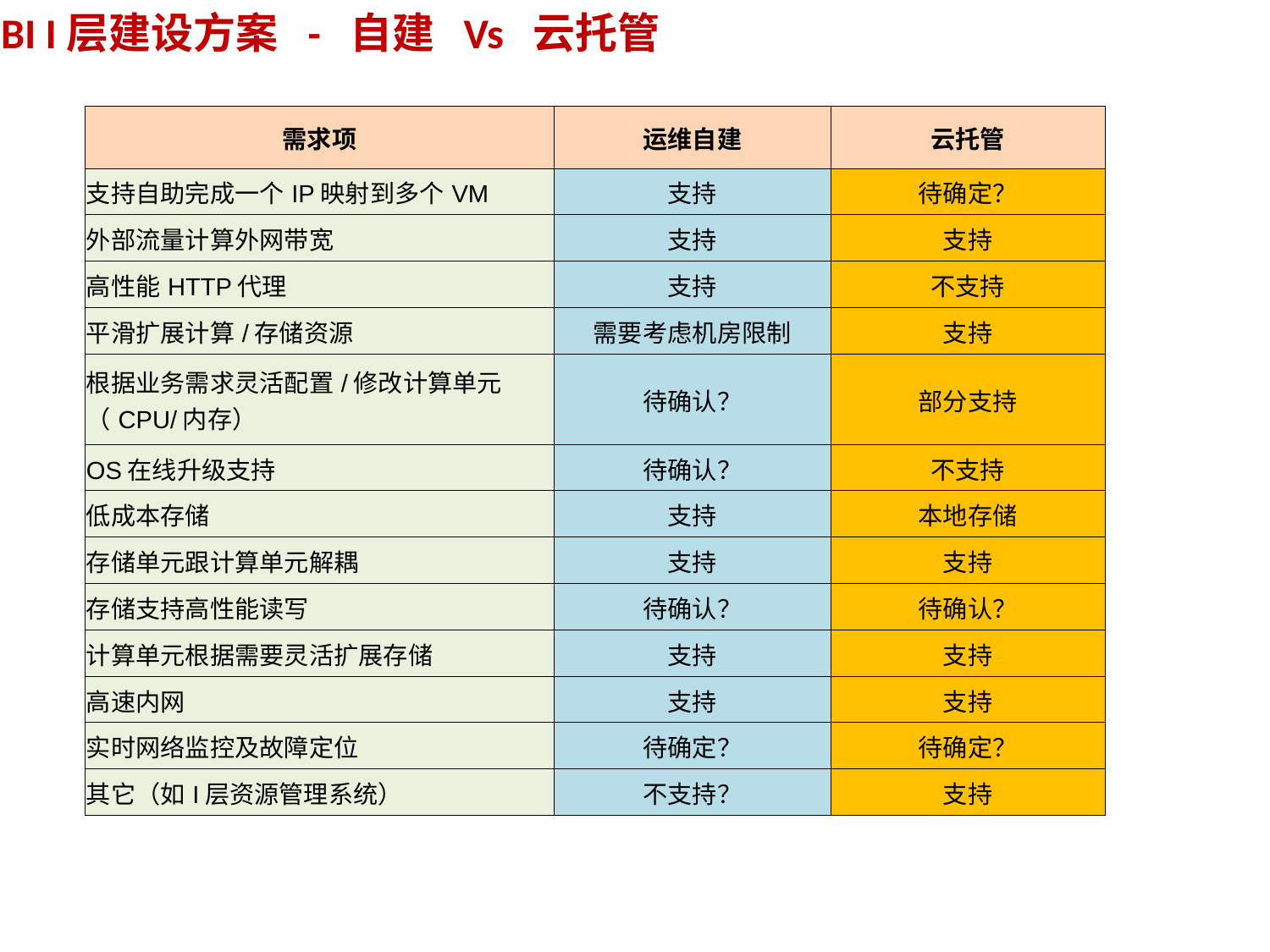

BI I层建设方案  -  自建  Vs  云托管
| 需求项 | 运维自建 | 云托管 |
| --- | --- | --- |
| 支持自助完成一个IP映射到多个VM | 支持 | 待确定？ |
| 外部流量计算外网带宽 | 支持 | 支持 |
| 高性能HTTP代理 | 支持 | 不支持 |
| 平滑扩展计算/存储资源 | 需要考虑机房限制 | 支持 |
| 根据业务需求灵活配置/修改计算单元（CPU/内存） | 待确认？ | 部分支持 |
| OS在线升级支持 | 待确认？ | 不支持 |
| 低成本存储 | 支持 | 本地存储 |
| 存储单元跟计算单元解耦 | 支持 | 支持 |
| 存储支持高性能读写 | 待确认？ | 待确认？ |
| 计算单元根据需要灵活扩展存储 | 支持 | 支持 |
| 高速内网 | 支持 | 支持 |
| 实时网络监控及故障定位 | 待确定？ | 待确定？ |
| 其它（如I层资源管理系统） | 不支持？ | 支持 |